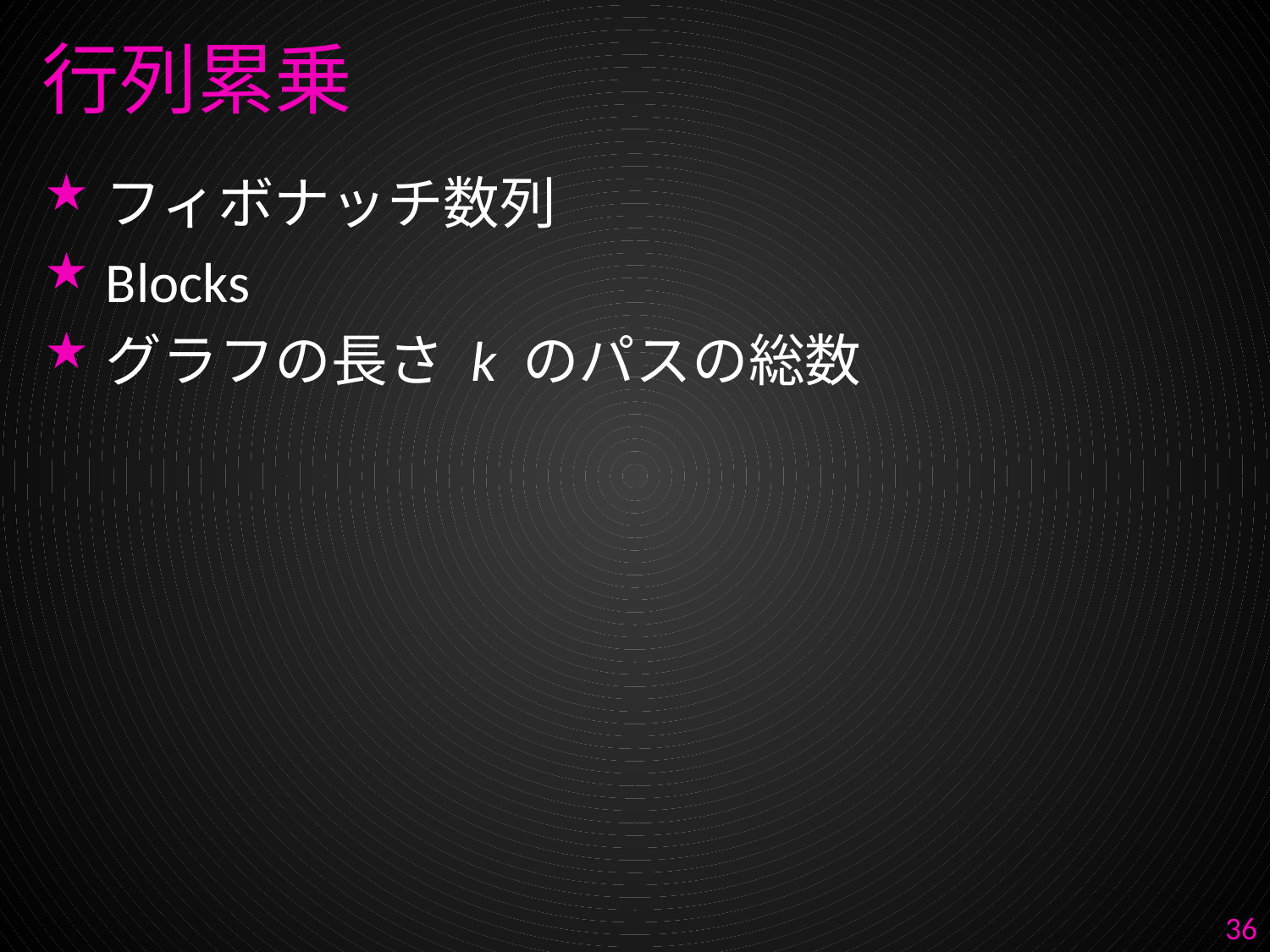

# 行列累乗
フィボナッチ数列
Blocks
グラフの長さ k のパスの総数
36